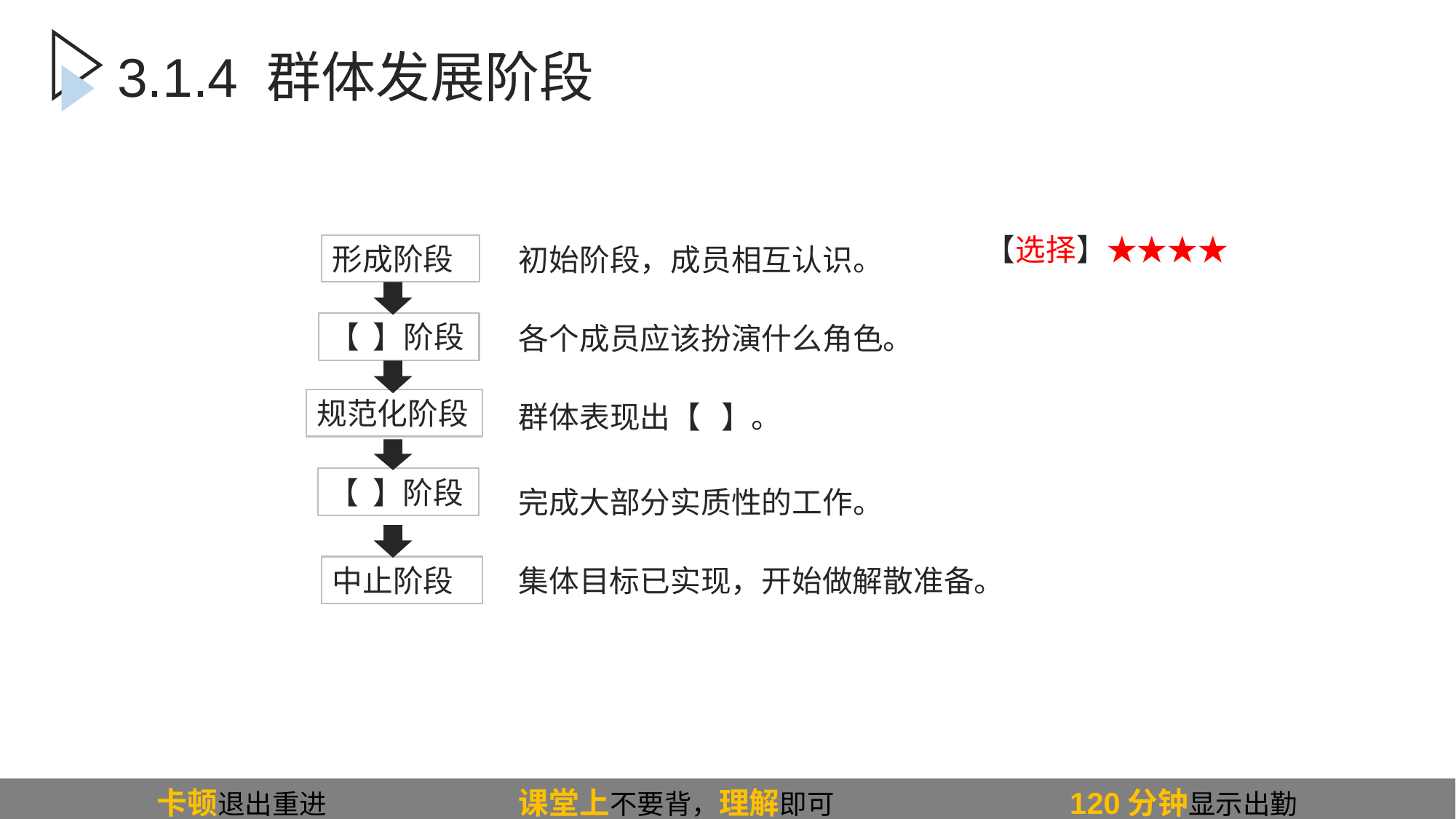

3.1.4 群体发展阶段
【选择】★★★★
形成阶段
初始阶段，成员相互认识。

【  】阶段
各个成员应该扮演什么角色。

规范化阶段
群体表现出【   】。

【  】阶段
完成大部分实质性的工作。

中止阶段
集体目标已实现，开始做解散准备。